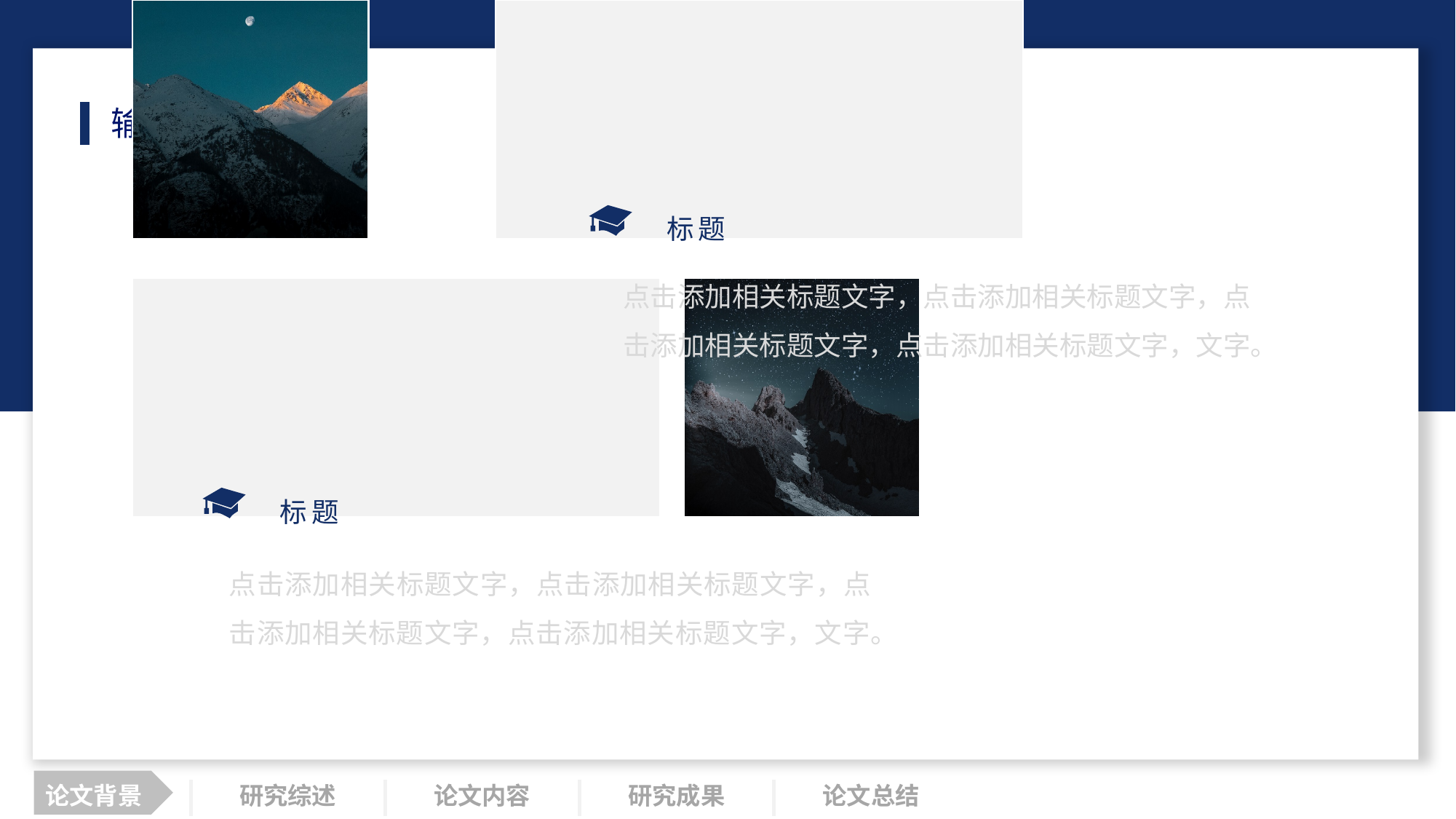

输入标题

标题

点击添加相关标题文字，点击添加相关标题文字，点击添加相关标题文字，点击添加相关标题文字，文字。
标题

点击添加相关标题文字，点击添加相关标题文字，点击添加相关标题文字，点击添加相关标题文字，文字。

论文背景
研究综述
论文内容
研究成果
论文总结